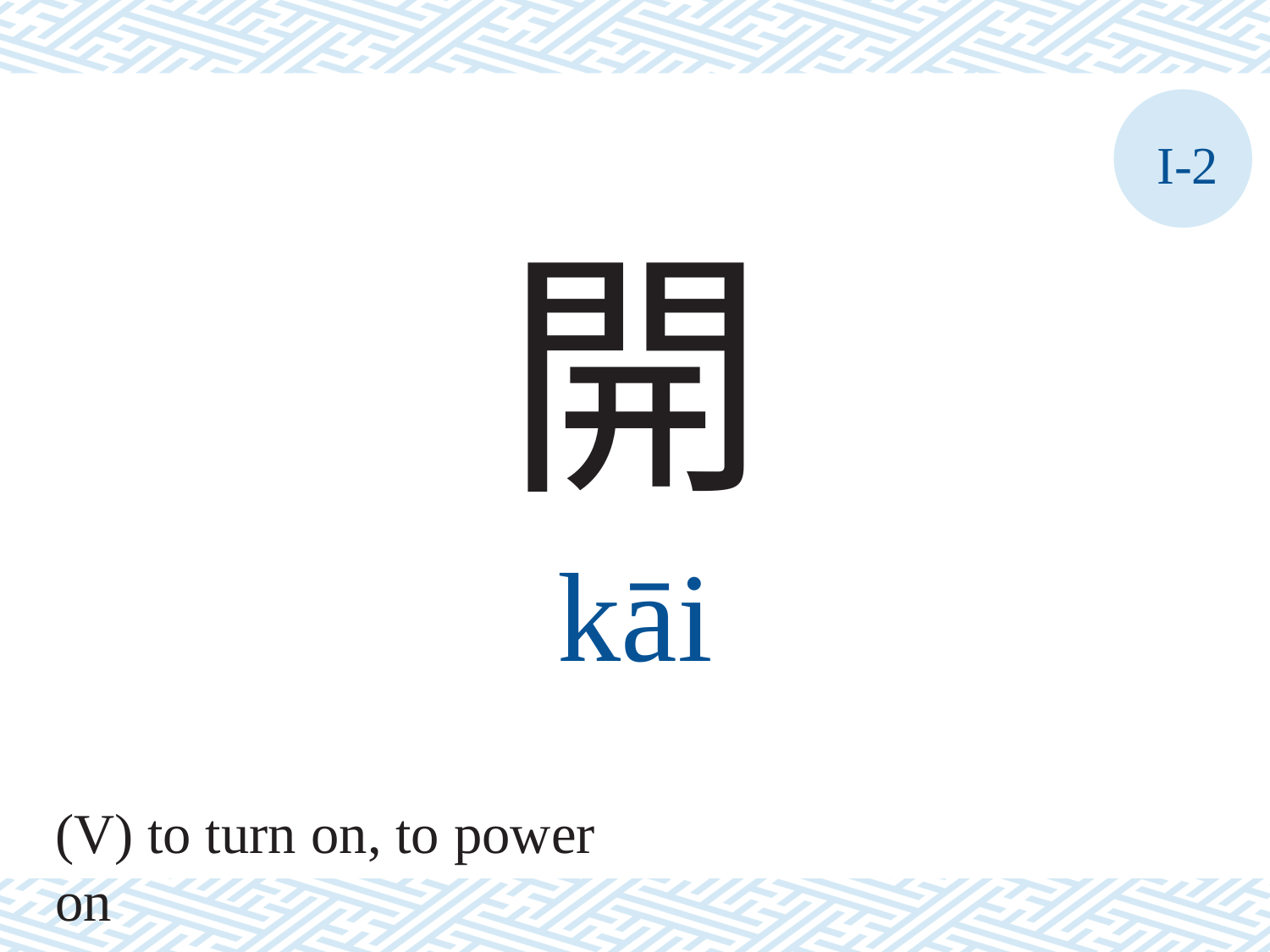

I-2
開
kāi
(V) to turn on, to power on